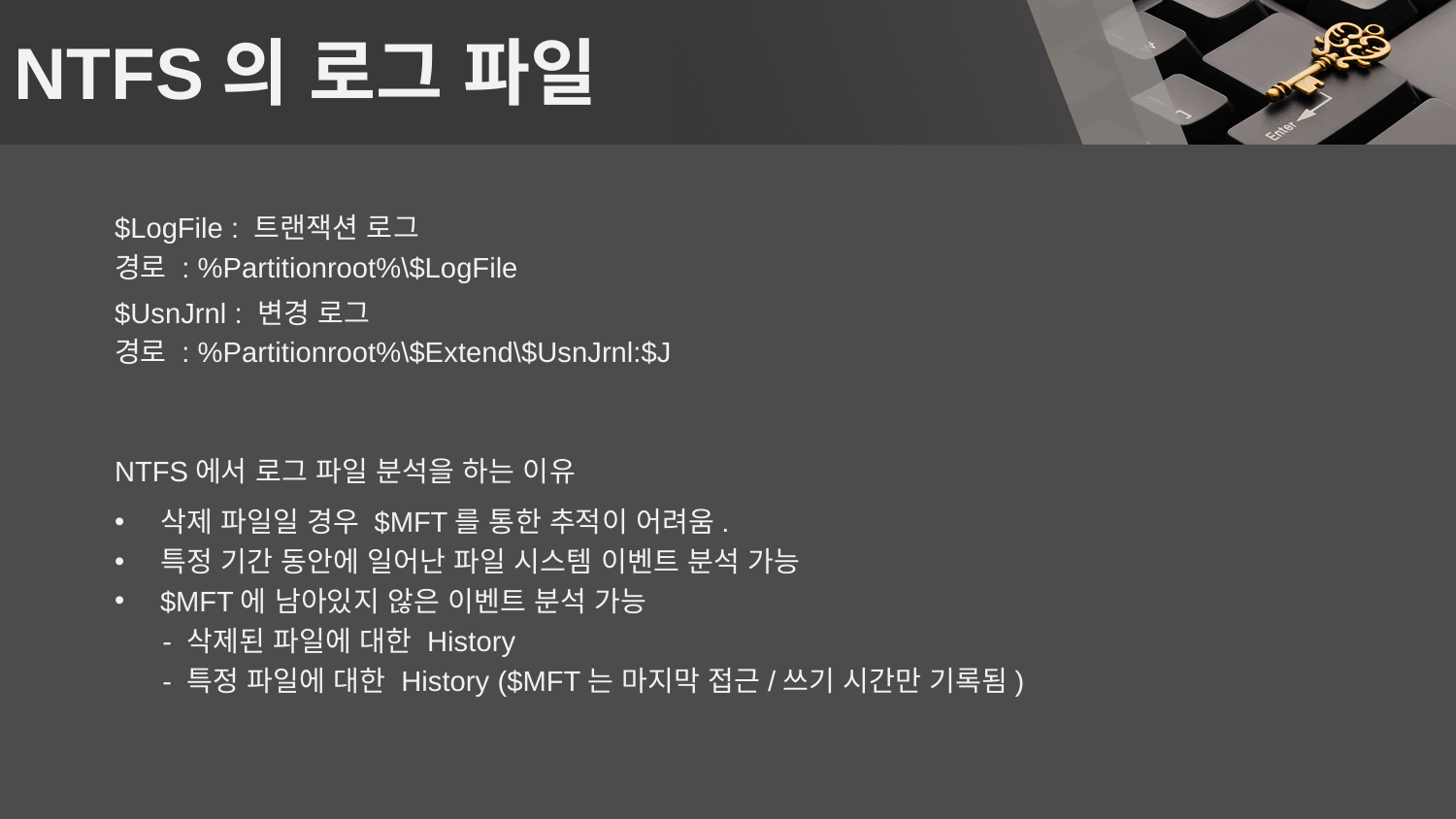

# NTFS의 로그 파일
$LogFile : 트랜잭션 로그
경로 : %Partitionroot%\$LogFile

$UsnJrnl : 변경 로그
경로 : %Partitionroot%\$Extend\$UsnJrnl:$J

NTFS에서 로그 파일 분석을 하는 이유

삭제 파일일 경우 $MFT를 통한 추적이 어려움.
특정 기간 동안에 일어난 파일 시스템 이벤트 분석 가능
$MFT에 남아있지 않은 이벤트 분석 가능
      - 삭제된 파일에 대한 History
      - 특정 파일에 대한 History ($MFT는 마지막 접근/쓰기 시간만 기록됨)